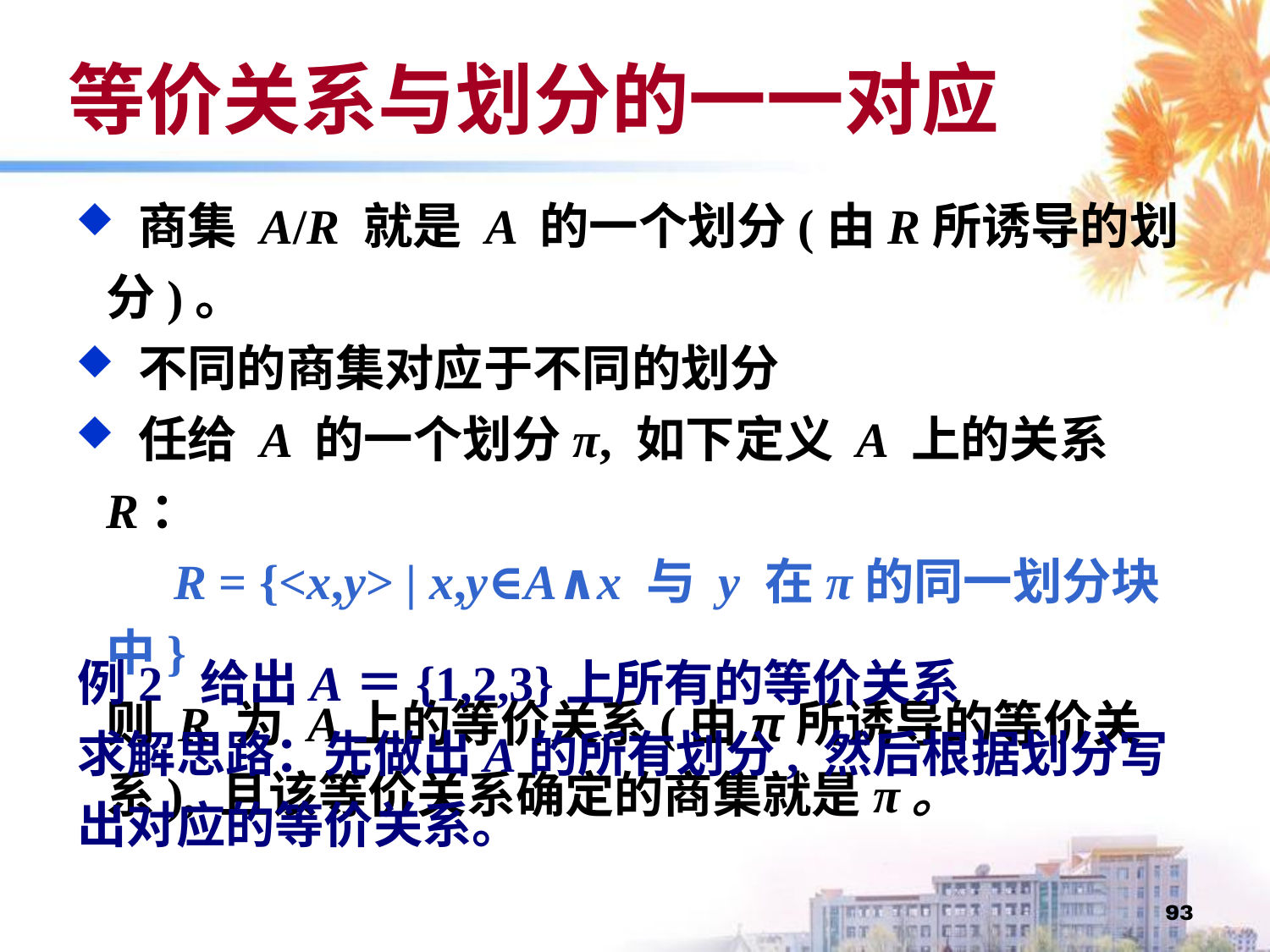

# 等价关系与划分的一一对应
 商集 A/R 就是 A 的一个划分(由R所诱导的划分)。
 不同的商集对应于不同的划分
 任给 A 的一个划分π, 如下定义 A 上的关系 R：
     R = {<x,y> | x,y∈A∧x 与 y 在π的同一划分块中}
则 R 为 A上的等价关系(由π所诱导的等价关系), 且该等价关系确定的商集就是π。

例2  给出A＝{1,2,3}上所有的等价关系
求解思路：先做出A的所有划分, 然后根据划分写
出对应的等价关系。
93